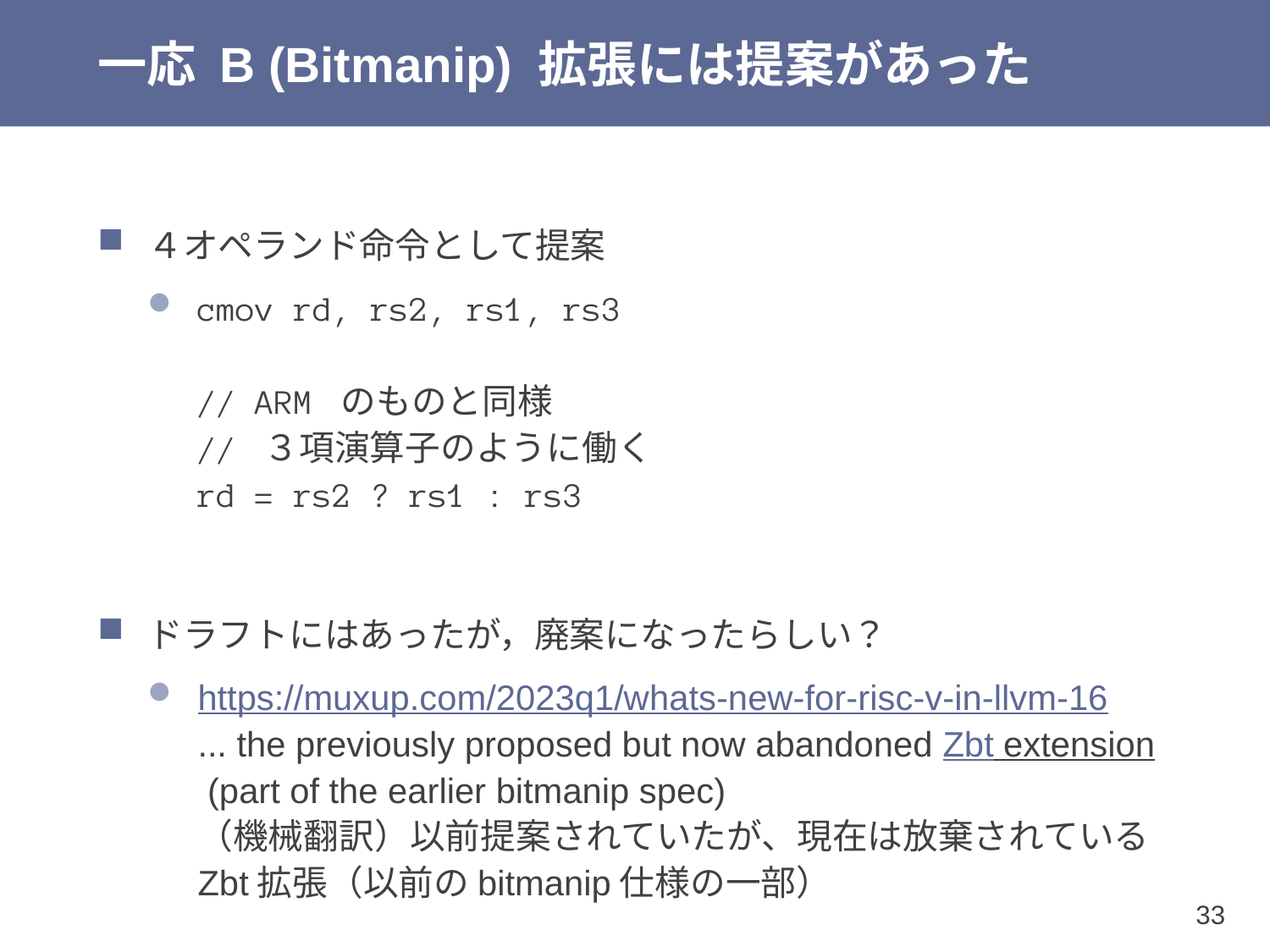

# 一応 B (Bitmanip) 拡張には提案があった

４オペランド命令として提案
cmov rd, rs2, rs1, rs3
// ARM のものと同様
// ３項演算子のように働く
rd = rs2 ? rs1 : rs3
ドラフトにはあったが，廃案になったらしい？
https://muxup.com/2023q1/whats-new-for-risc-v-in-llvm-16
... the previously proposed but now abandoned Zbt extension (part of the earlier bitmanip spec) 
（機械翻訳）以前提案されていたが、現在は放棄されているZbt拡張（以前のbitmanip仕様の一部）